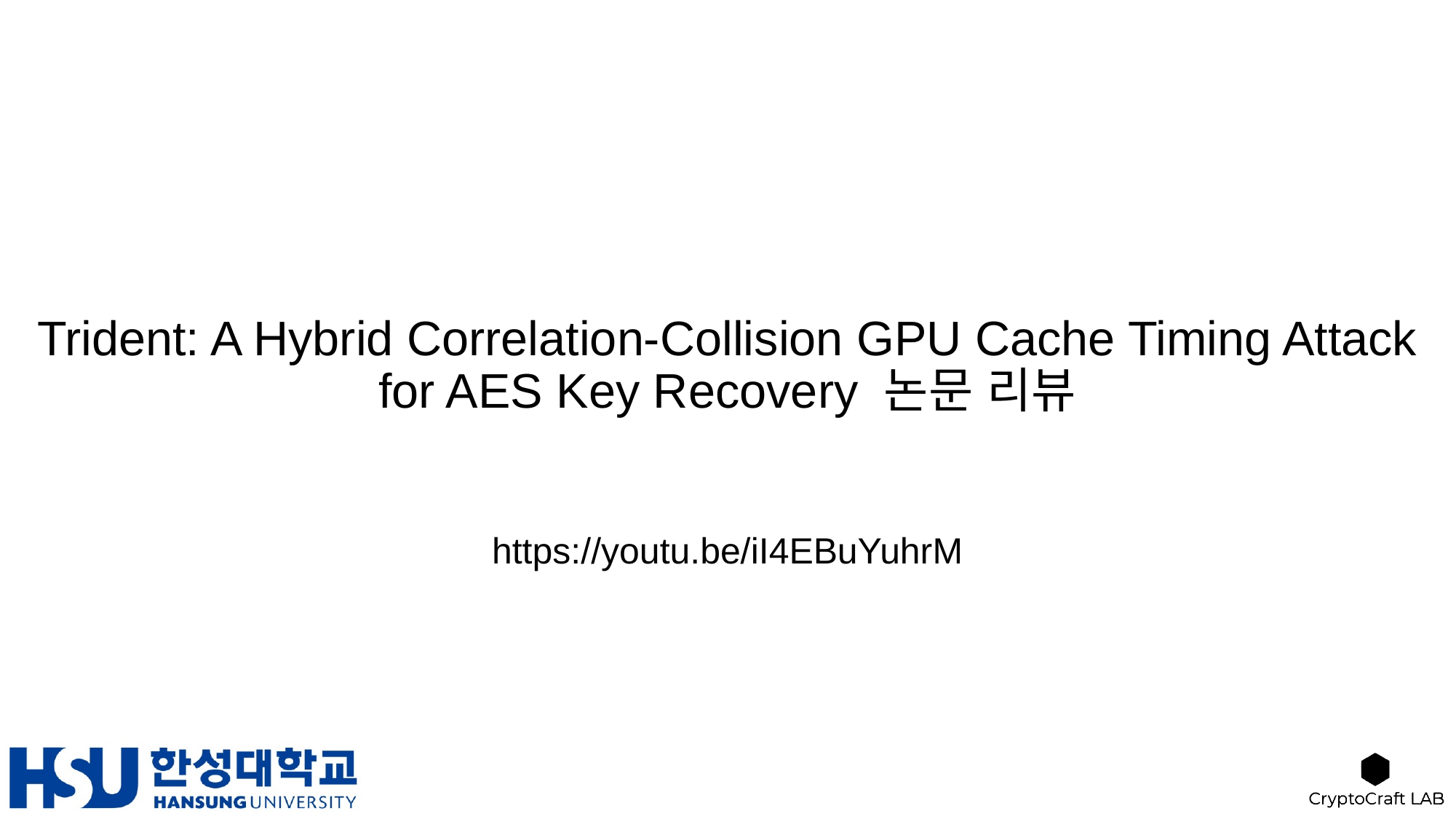

# Trident: A Hybrid Correlation-Collision GPU Cache Timing Attack for AES Key Recovery 논문 리뷰
https://youtu.be/iI4EBuYuhrM